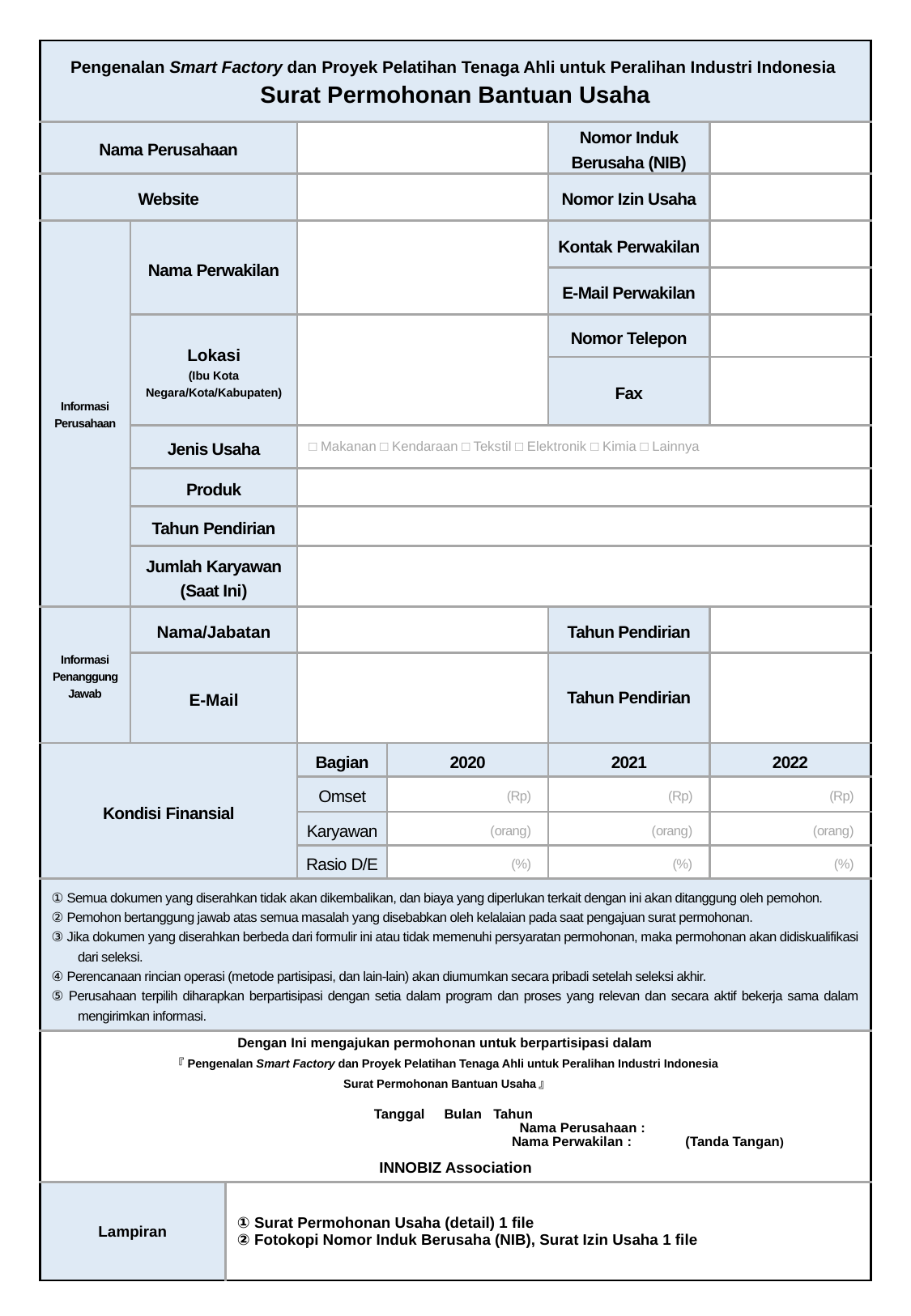

| Pengenalan Smart Factory dan Proyek Pelatihan Tenaga Ahli untuk Peralihan Industri Indonesia Surat Permohonan Bantuan Usaha |  |  |  |  |  |  |
| --- | --- | --- | --- | --- | --- | --- |
| Nama Perusahaan |  | PT.ㅇㅇㅇ |  |  | Nomor Induk Berusaha (NIB) |  |
| Website |  | XXX-YY-ZZZZZ |  |  | Nomor Izin Usaha |  |
| Informasi Perusahaan | Nama Perwakilan | OOO / 대표 |  |  | Kontak Perwakilan |  |
|  |  | http:// |  |  | E-Mail Perwakilan |  |
|  | Lokasi (Ibu Kota Negara/Kota/Kabupaten) | (주소) Jl. Kali Besar Timur,Jakarta 11110, Indonesia |  |  | Nomor Telepon |  |
|  |  |  |  |  | Fax |  |
|  | Jenis Usaha | □ 식품 □ 자동차 □ 섬유 □ 전자 □ 화학 □ 기타 | □ Makanan □ Kendaraan □ Tekstil □ Elektronik □ Kimia □ Lainnya |  |  |  |
|  | Produk |  |  |  |  |  |
|  | Tahun Pendirian | \*공장 아이템 기재 |  |  |  |  |
|  | Jumlah Karyawan (Saat Ini) | \*스마트팩토리 구축을 하고자 하는 아이템 컨셉 설명 |  |  |  |  |
| Informasi Penanggung Jawab | Nama/Jabatan |  |  |  | Tahun Pendirian |  |
|  | E-Mail |  |  |  | Tahun Pendirian |  |
| Kondisi Finansial |  | 구 분 | Bagian | 2020 | 2021 | 2022 |
|  |  | 매출액 | Omset | (Rp) | (Rp) | (Rp) |
|  |  | 종업원수 | Karyawan | (orang) | (orang) | (orang) |
|  |  | 부채비율 | Rasio D/E | (%) | (%) | (%) |
| ① Semua dokumen yang diserahkan tidak akan dikembalikan, dan biaya yang diperlukan terkait dengan ini akan ditanggung oleh pemohon. ② Pemohon bertanggung jawab atas semua masalah yang disebabkan oleh kelalaian pada saat pengajuan surat permohonan. ③ Jika dokumen yang diserahkan berbeda dari formulir ini atau tidak memenuhi persyaratan permohonan, maka permohonan akan didiskualifikasi dari seleksi. ④ Perencanaan rincian operasi (metode partisipasi, dan lain-lain) akan diumumkan secara pribadi setelah seleksi akhir. ⑤ Perusahaan terpilih diharapkan berpartisipasi dengan setia dalam program dan proses yang relevan dan secara aktif bekerja sama dalam mengirimkan informasi. |  |  |  |  |  |  |
| Dengan Ini mengajukan permohonan untuk berpartisipasi dalam 『Pengenalan Smart Factory dan Proyek Pelatihan Tenaga Ahli untuk Peralihan Industri Indonesia Surat Permohonan Bantuan Usaha』 Tanggal Bulan Tahun Nama Perusahaan : Nama Perwakilan : (Tanda Tangan) INNOBIZ Association |  |  |  |  |  |  |
| Lampiran |  | ① Surat Permohonan Usaha (detail) 1 file ② Fotokopi Nomor Induk Berusaha (NIB), Surat Izin Usaha 1 file |  |  |  |  |